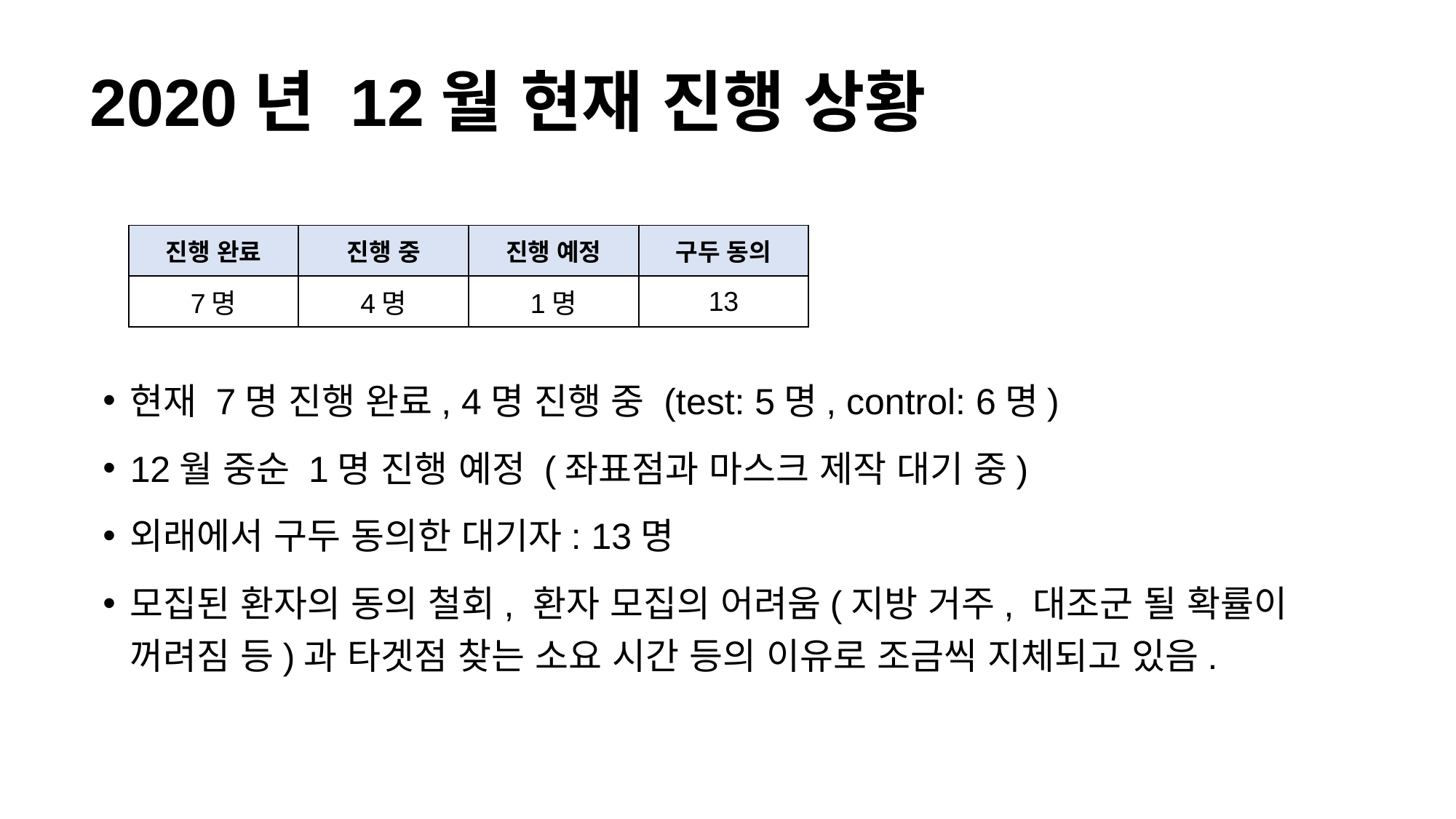

# 2020년 12월 현재 진행 상황
| 진행 완료 | 진행 중 | 진행 예정 | 구두 동의 |
| --- | --- | --- | --- |
| 7명 | 4명 | 1명 | 13 |
현재 7명 진행 완료, 4명 진행 중 (test: 5명, control: 6명)
12월 중순 1명 진행 예정 (좌표점과 마스크 제작 대기 중)
외래에서 구두 동의한 대기자: 13명
모집된 환자의 동의 철회, 환자 모집의 어려움(지방 거주, 대조군 될 확률이 꺼려짐 등)과 타겟점 찾는 소요 시간 등의 이유로 조금씩 지체되고 있음.